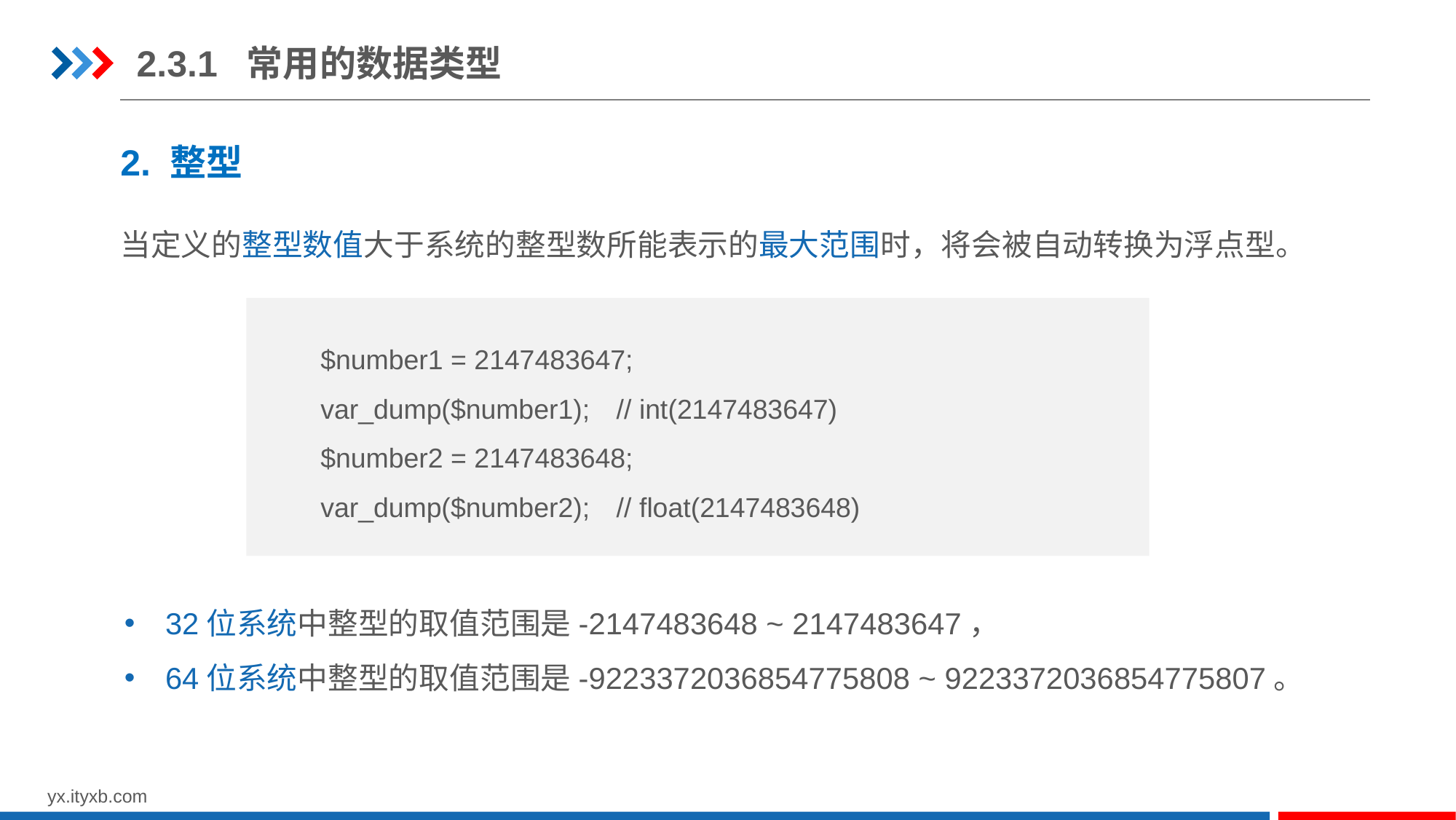

2.3.1  常用的数据类型
2. 整型
当定义的整型数值大于系统的整型数所能表示的最大范围时，将会被自动转换为浮点型。

$number1 = 2147483647;
var_dump($number1);	// int(2147483647)
$number2 = 2147483648;
var_dump($number2);	// float(2147483648)
下面以32位系统为例，演示整型超出最大范围的情况
32位系统中整型的取值范围是-2147483648 ~ 2147483647，
64位系统中整型的取值范围是-9223372036854775808 ~ 9223372036854775807。